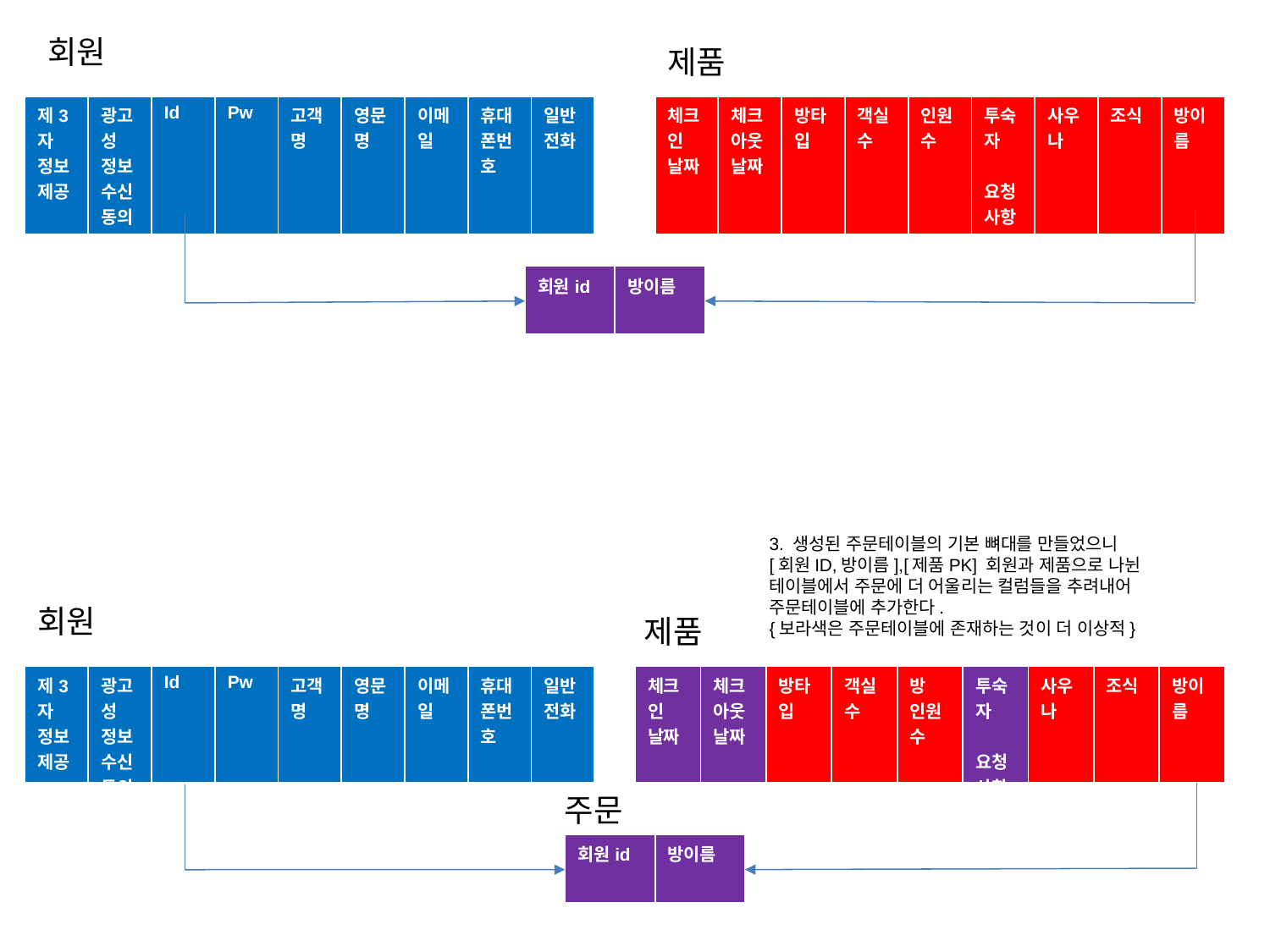

회원
제품
| 제3자 정보제공 | 광고성 정보 수신 동의 | Id | Pw | 고객명 | 영문명 | 이메일 | 휴대폰번호 | 일반전화 |
| --- | --- | --- | --- | --- | --- | --- | --- | --- |
| 체크인 날짜 | 체크아웃 날짜 | 방타입 | 객실 수 | 인원 수 | 투숙자 요청사항 | 사우나 | 조식 | 방이름 |
| --- | --- | --- | --- | --- | --- | --- | --- | --- |
| 회원id | 방이름 |
| --- | --- |
3. 생성된 주문테이블의 기본 뼈대를 만들었으니
[회원ID,방이름],[제품PK] 회원과 제품으로 나뉜 테이블에서 주문에 더 어울리는 컬럼들을 추려내어 주문테이블에 추가한다.
{보라색은 주문테이블에 존재하는 것이 더 이상적}
회원
제품
| 제3자 정보제공 | 광고성 정보 수신 동의 | Id | Pw | 고객명 | 영문명 | 이메일 | 휴대폰번호 | 일반전화 |
| --- | --- | --- | --- | --- | --- | --- | --- | --- |
| 체크인 날짜 | 체크아웃 날짜 | 방타입 | 객실 수 | 방 인원 수 | 투숙자 요청사항 | 사우나 | 조식 | 방이름 |
| --- | --- | --- | --- | --- | --- | --- | --- | --- |
주문
| 회원id | 방이름 |
| --- | --- |